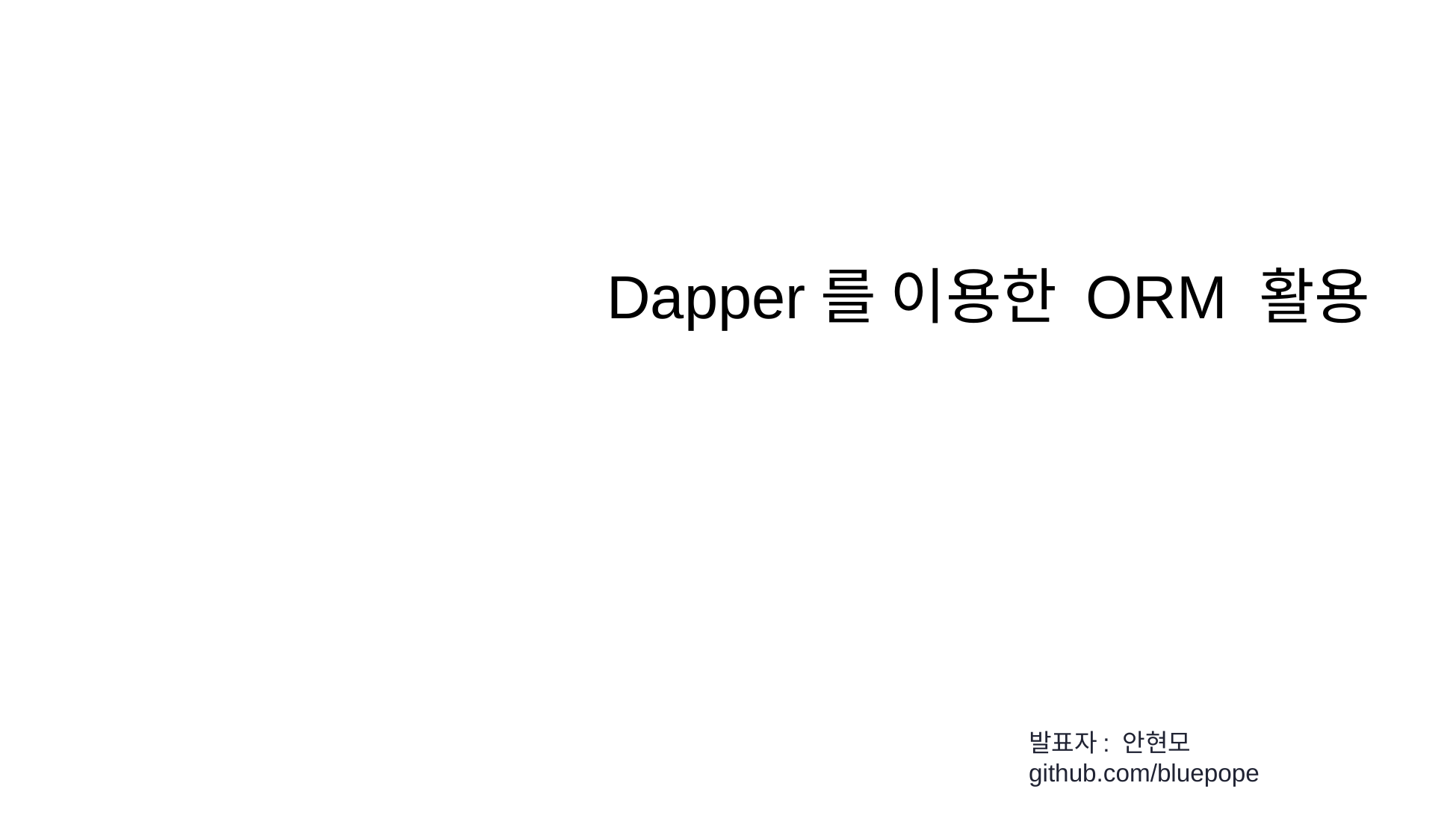

# Dapper를 이용한 ORM 활용
발표자: 안현모
github.com/bluepope